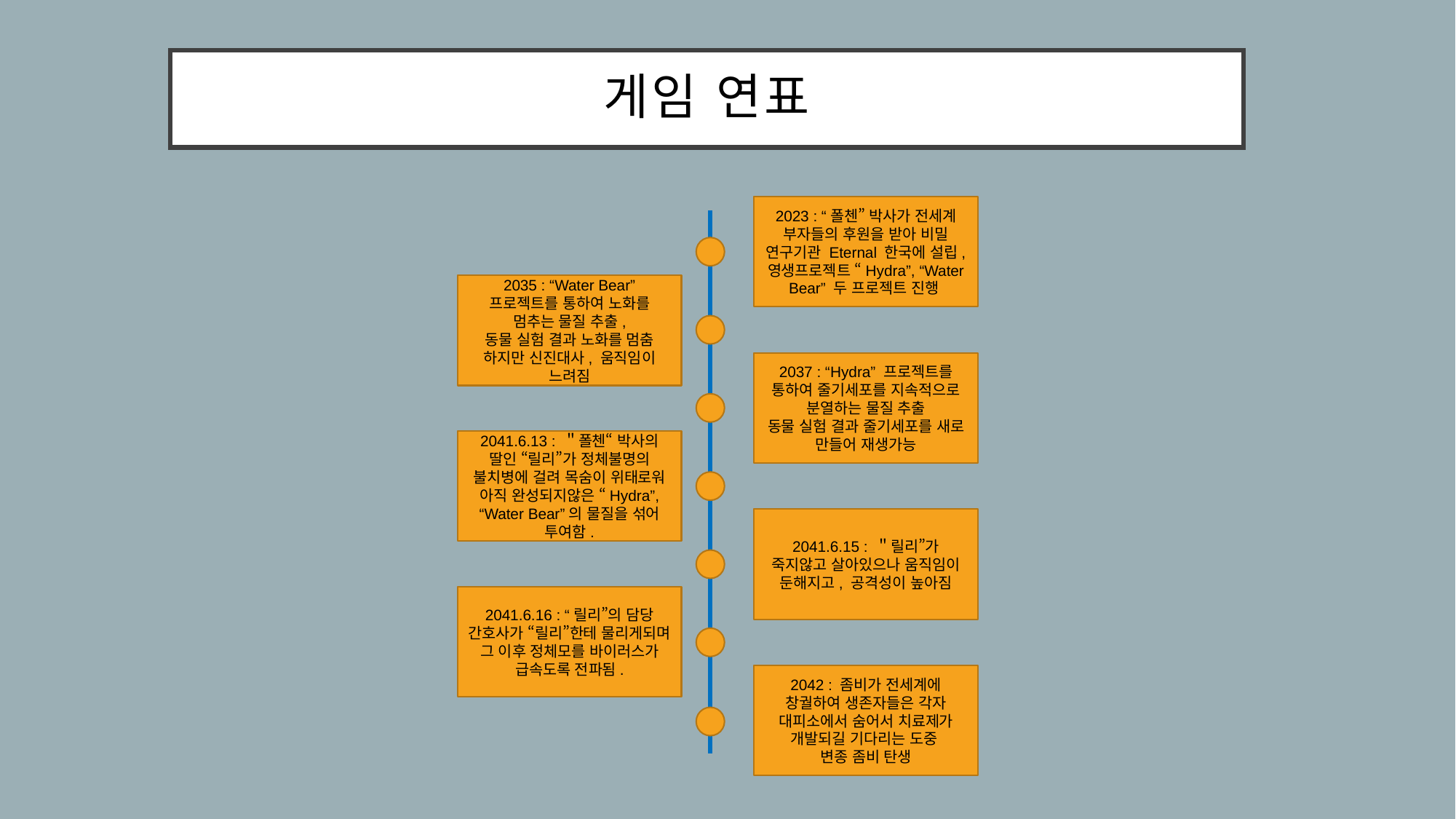

# 게임 연표
2023 : “폴첸” 박사가 전세계 부자들의 후원을 받아 비밀 연구기관 Eternal 한국에 설립, 영생프로젝트 “Hydra”, “Water Bear” 두 프로젝트 진행

2035 : “Water Bear” 프로젝트를 통하여 노화를 멈추는 물질 추출,
동물 실험 결과 노화를 멈춤
하지만 신진대사, 움직임이 느려짐

2037 : “Hydra” 프로젝트를 통하여 줄기세포를 지속적으로 분열하는 물질 추출
동물 실험 결과 줄기세포를 새로 만들어 재생가능

2041.6.13 : ＂폴첸“ 박사의 딸인 “릴리”가 정체불명의 불치병에 걸려 목숨이 위태로워 아직 완성되지않은 “Hydra”, “Water Bear”의 물질을 섞어 투여함.

2041.6.15 : ＂릴리”가 죽지않고 살아있으나 움직임이 둔해지고, 공격성이 높아짐

2041.6.16 : “릴리”의 담당 간호사가 “릴리”한테 물리게되며 그 이후 정체모를 바이러스가 급속도록 전파됨.

2042 : 좀비가 전세계에 창궐하여 생존자들은 각자 대피소에서 숨어서 치료제가 개발되길 기다리는 도중
변종 좀비 탄생